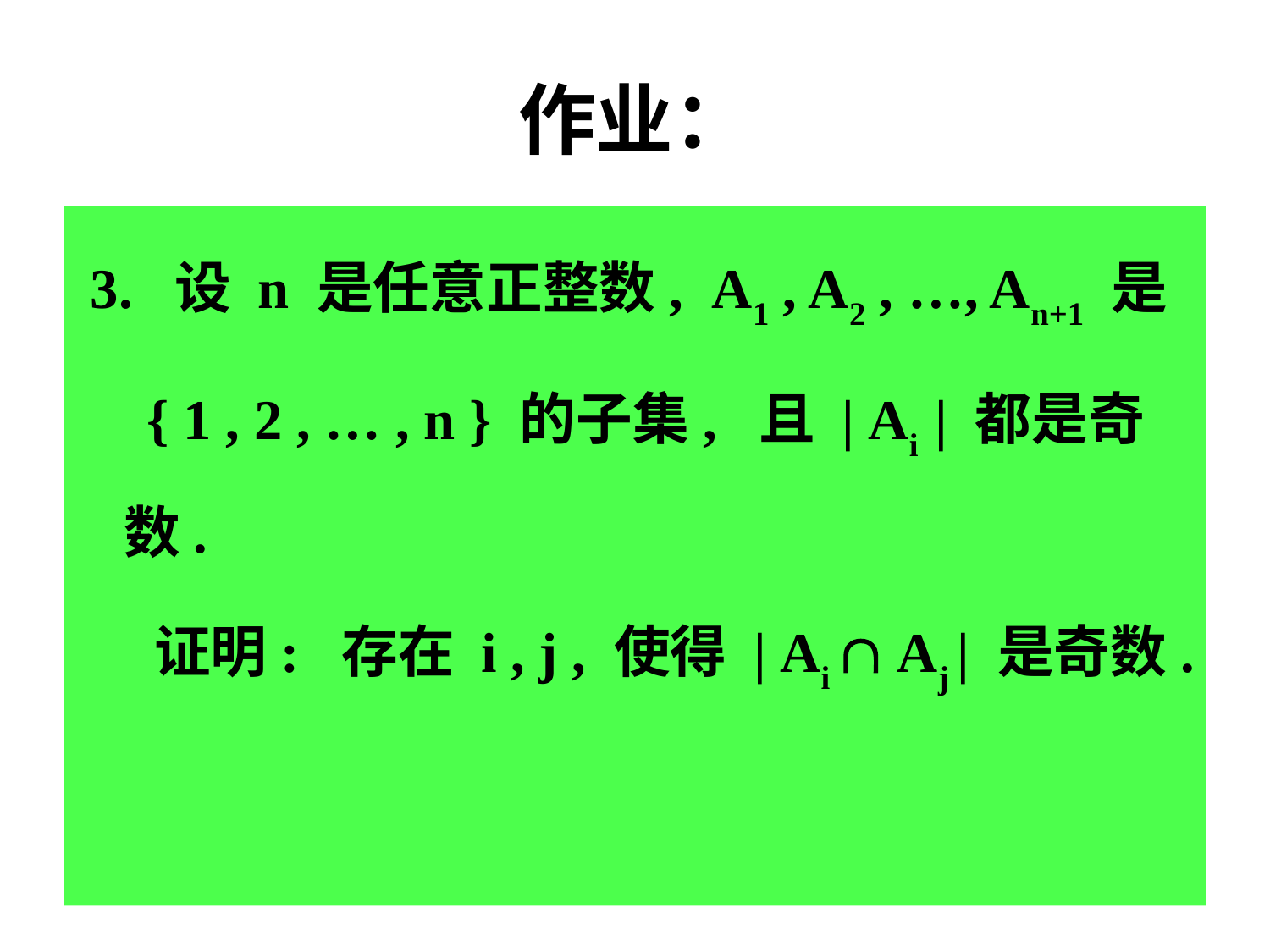

# 作业：
 3.  设 n 是任意正整数,  A1 , A2 , …, An+1 是
     { 1 , 2 , … , n } 的子集,  且 | Ai  | 都是奇数.
     证明:  存在 i , j , 使得 | Ai ∩ Aj | 是奇数.

    提示：将 Ai 看为有限域 F2 上的向量